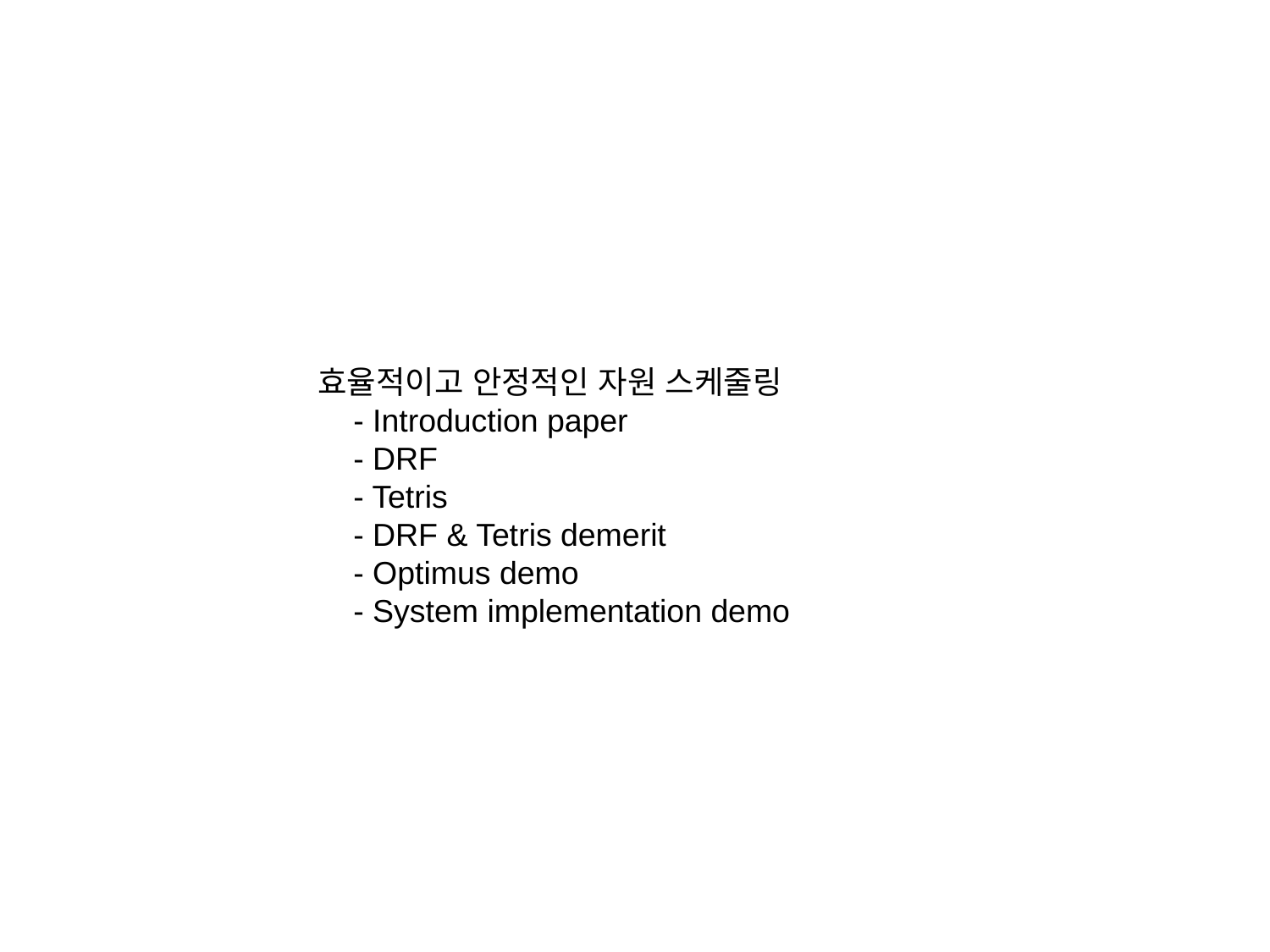

효율적이고 안정적인 자원 스케줄링
	- Introduction paper
	- DRF
	- Tetris
	- DRF & Tetris demerit
	- Optimus demo
	- System implementation demo